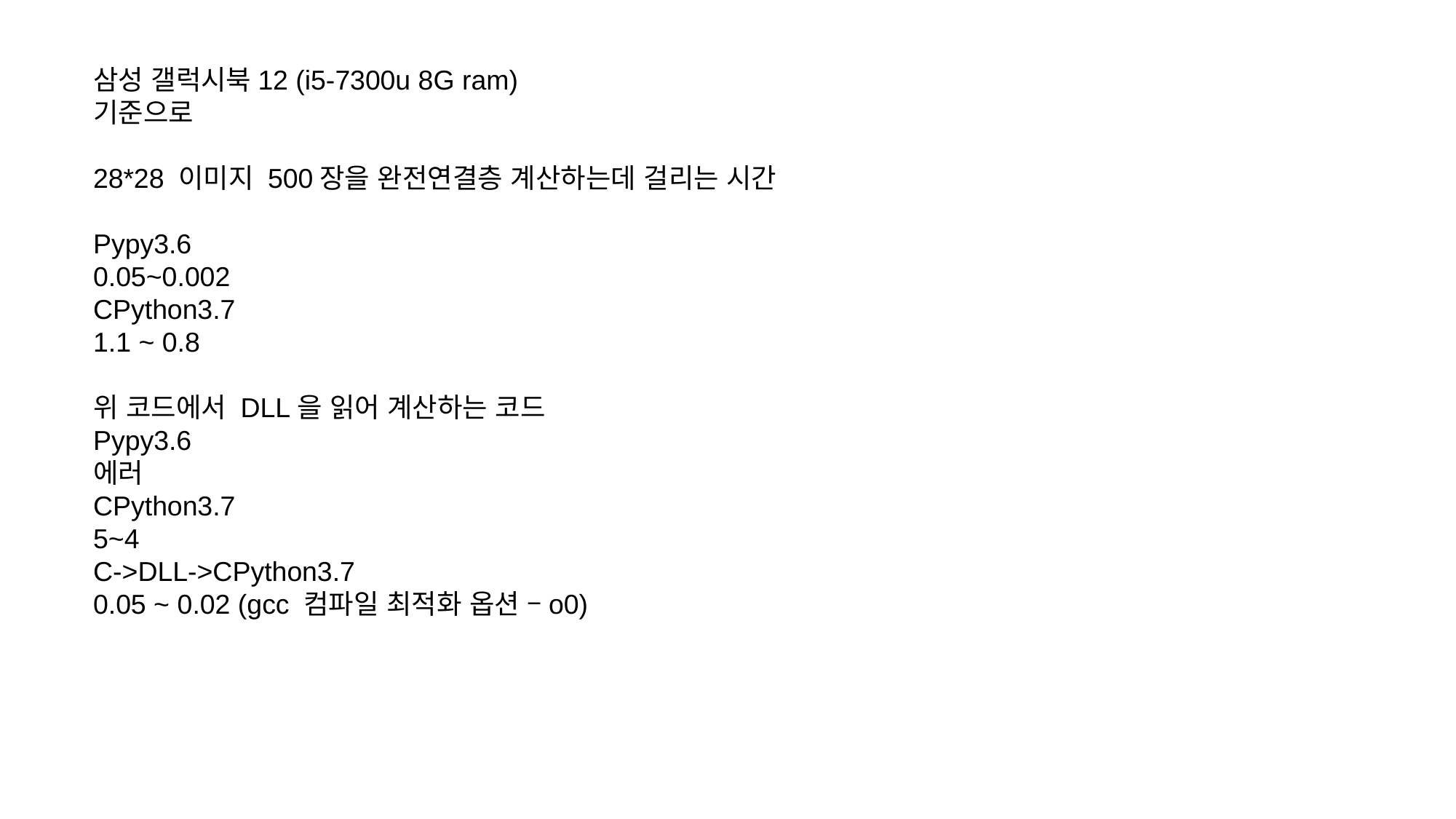

삼성 갤럭시북12 (i5-7300u 8G ram)
기준으로

28*28 이미지 500장을 완전연결층 계산하는데 걸리는 시간

Pypy3.6
0.05~0.002
CPython3.7
1.1 ~ 0.8

위 코드에서 DLL을 읽어 계산하는 코드
Pypy3.6
에러
CPython3.7
5~4
C->DLL->CPython3.7
0.05 ~ 0.02 (gcc 컴파일 최적화 옵션 –o0)